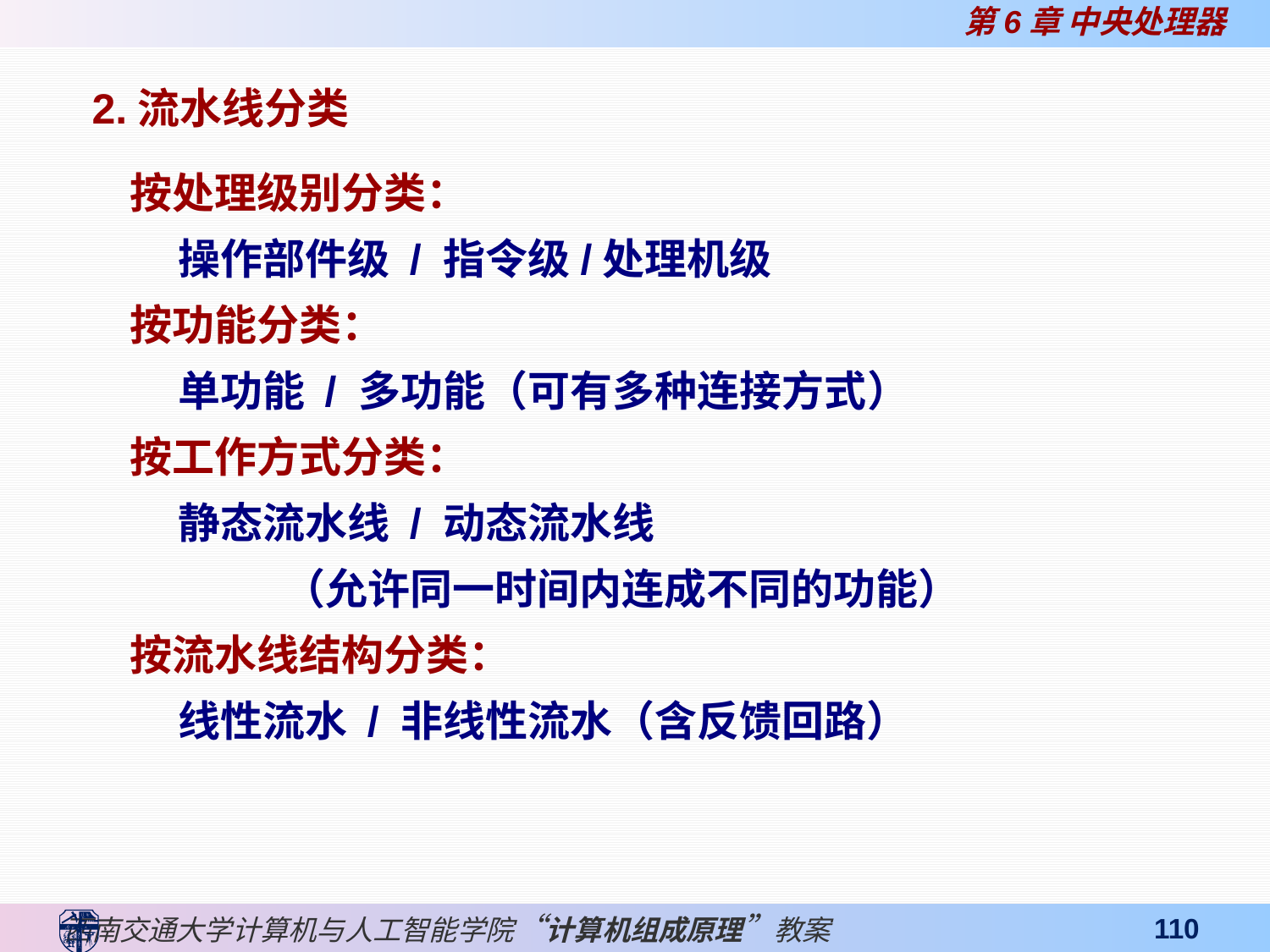

2.流水线分类
按处理级别分类：
    操作部件级 / 指令级/处理机级
按功能分类：
    单功能 / 多功能（可有多种连接方式）
按工作方式分类：
    静态流水线 / 动态流水线
               （允许同一时间内连成不同的功能）
按流水线结构分类：
    线性流水 / 非线性流水（含反馈回路）